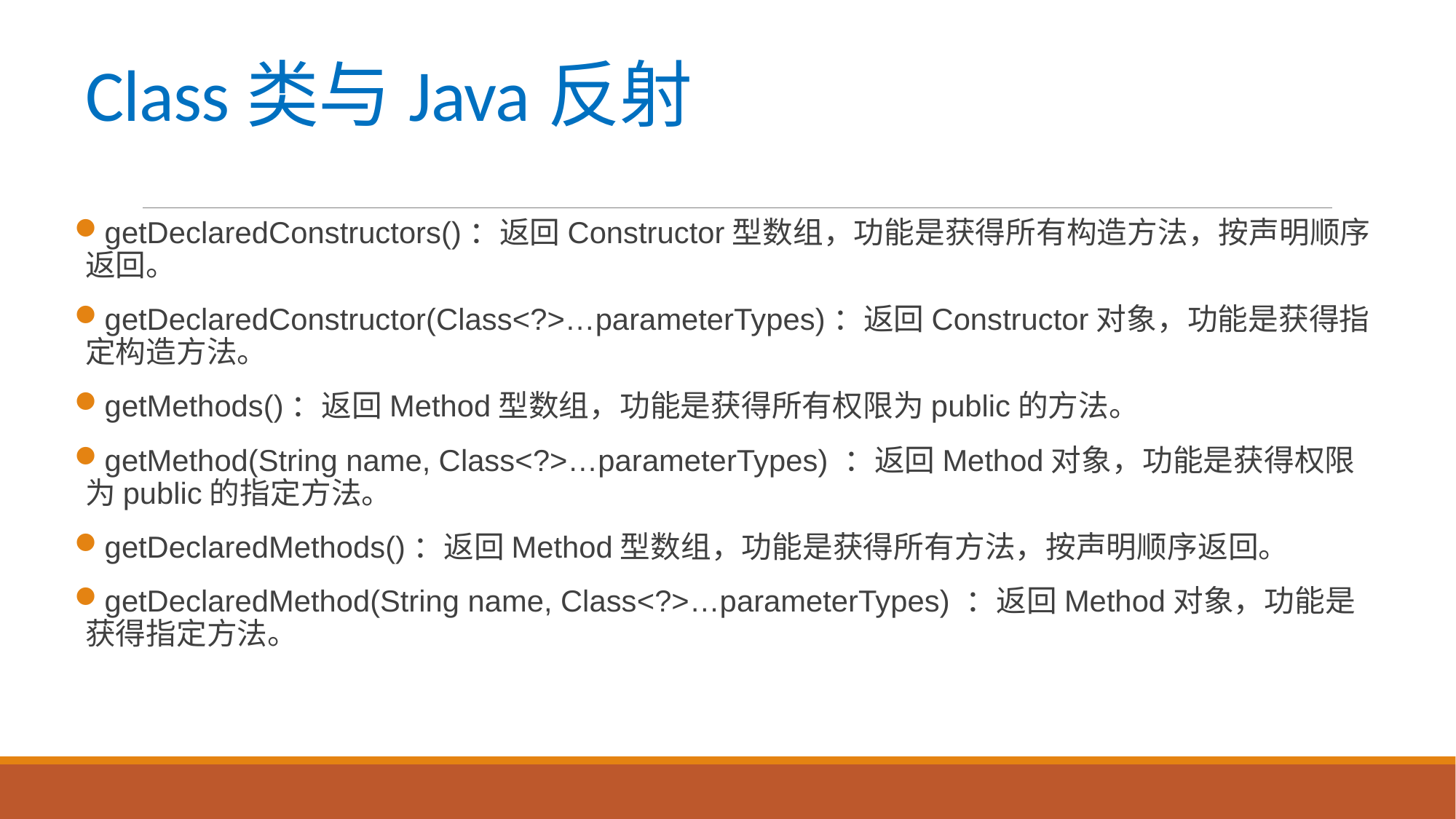

# Class类与Java反射
getDeclaredConstructors()：返回Constructor型数组，功能是获得所有构造方法，按声明顺序返回。
getDeclaredConstructor(Class<?>…parameterTypes)：返回Constructor对象，功能是获得指定构造方法。
getMethods()：返回Method型数组，功能是获得所有权限为public的方法。
getMethod(String name, Class<?>…parameterTypes) ：返回Method对象，功能是获得权限为public的指定方法。
getDeclaredMethods()：返回Method型数组，功能是获得所有方法，按声明顺序返回。
getDeclaredMethod(String name, Class<?>…parameterTypes) ：返回Method对象，功能是获得指定方法。